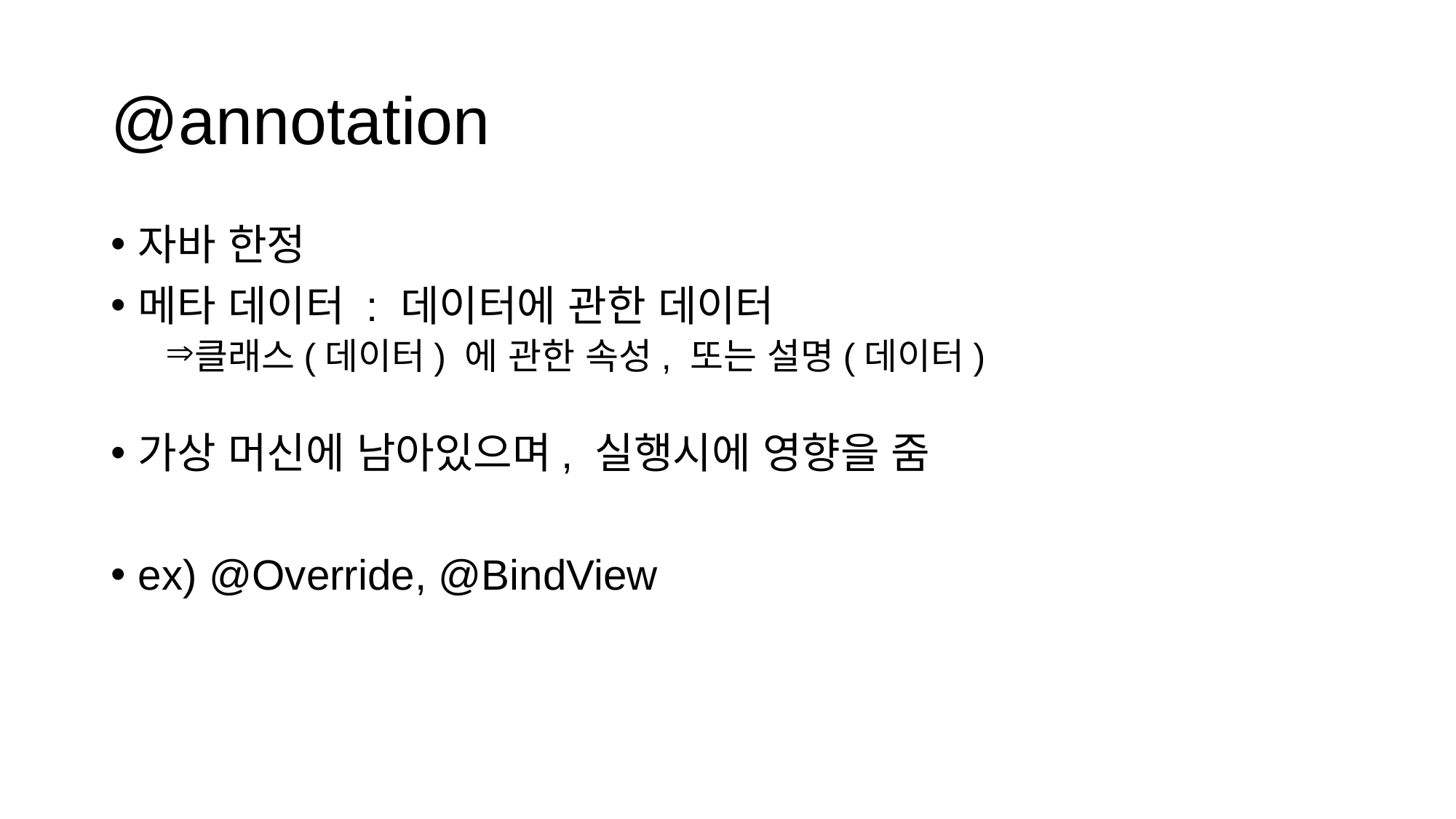

# @annotation
자바 한정
메타 데이터 : 데이터에 관한 데이터
클래스(데이터) 에 관한 속성, 또는 설명(데이터)
가상 머신에 남아있으며, 실행시에 영향을 줌

ex) @Override, @BindView